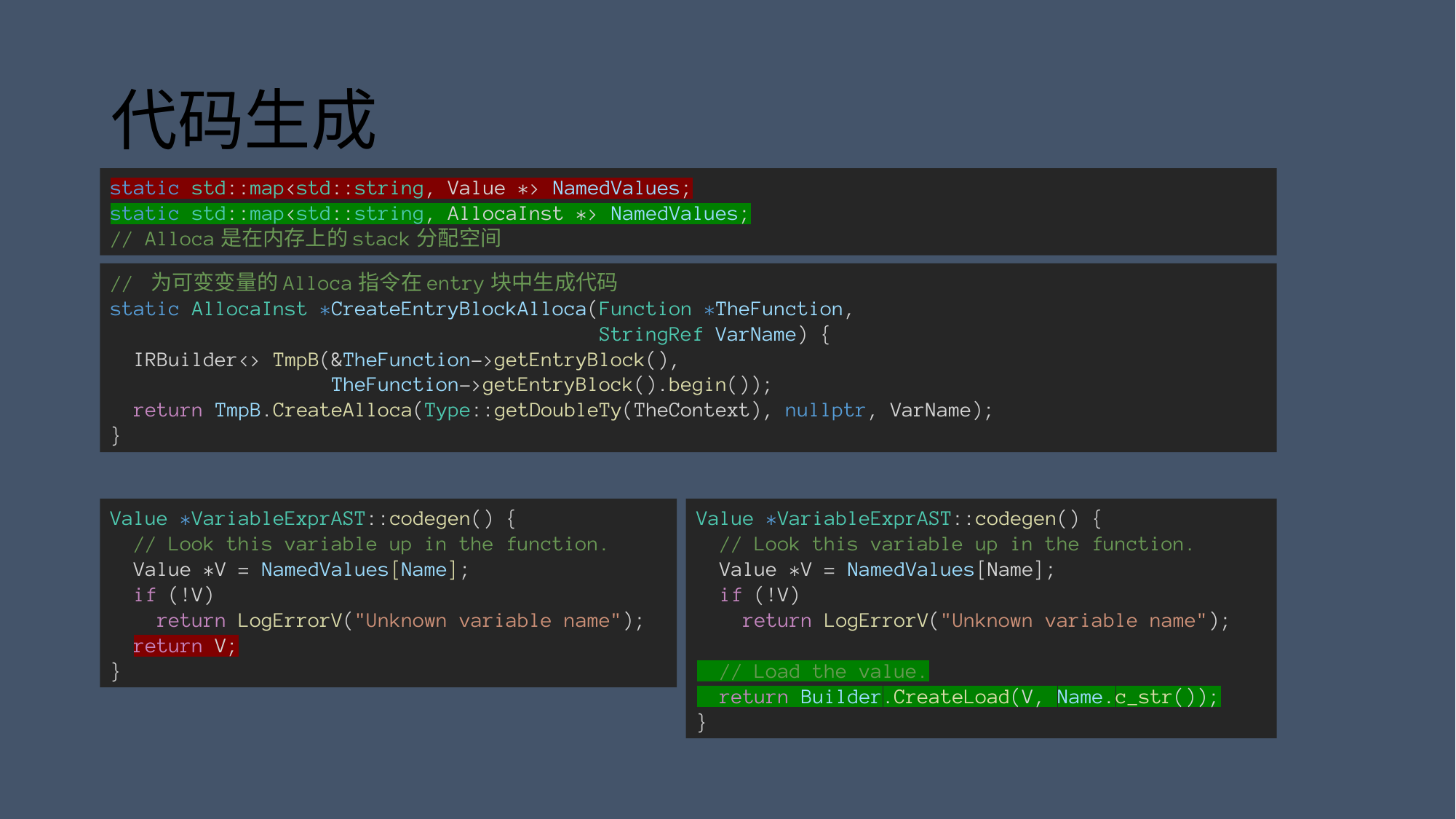

# 代码生成
static std::map<std::string, Value *> NamedValues;
static std::map<std::string, AllocaInst *> NamedValues;
// Alloca是在内存上的stack分配空间
// 为可变变量的Alloca指令在entry块中生成代码
static AllocaInst *CreateEntryBlockAlloca(Function *TheFunction,
                                          StringRef VarName) {
  IRBuilder<> TmpB(&TheFunction->getEntryBlock(),
                   TheFunction->getEntryBlock().begin());
  return TmpB.CreateAlloca(Type::getDoubleTy(TheContext), nullptr, VarName);
}
Value *VariableExprAST::codegen() {
  // Look this variable up in the function.
  Value *V = NamedValues[Name];
  if (!V)
    return LogErrorV("Unknown variable name");
  return V;
}
Value *VariableExprAST::codegen() {
  // Look this variable up in the function.
  Value *V = NamedValues[Name];
  if (!V)
    return LogErrorV("Unknown variable name");
  // Load the value.
  return Builder.CreateLoad(V, Name.c_str());
}